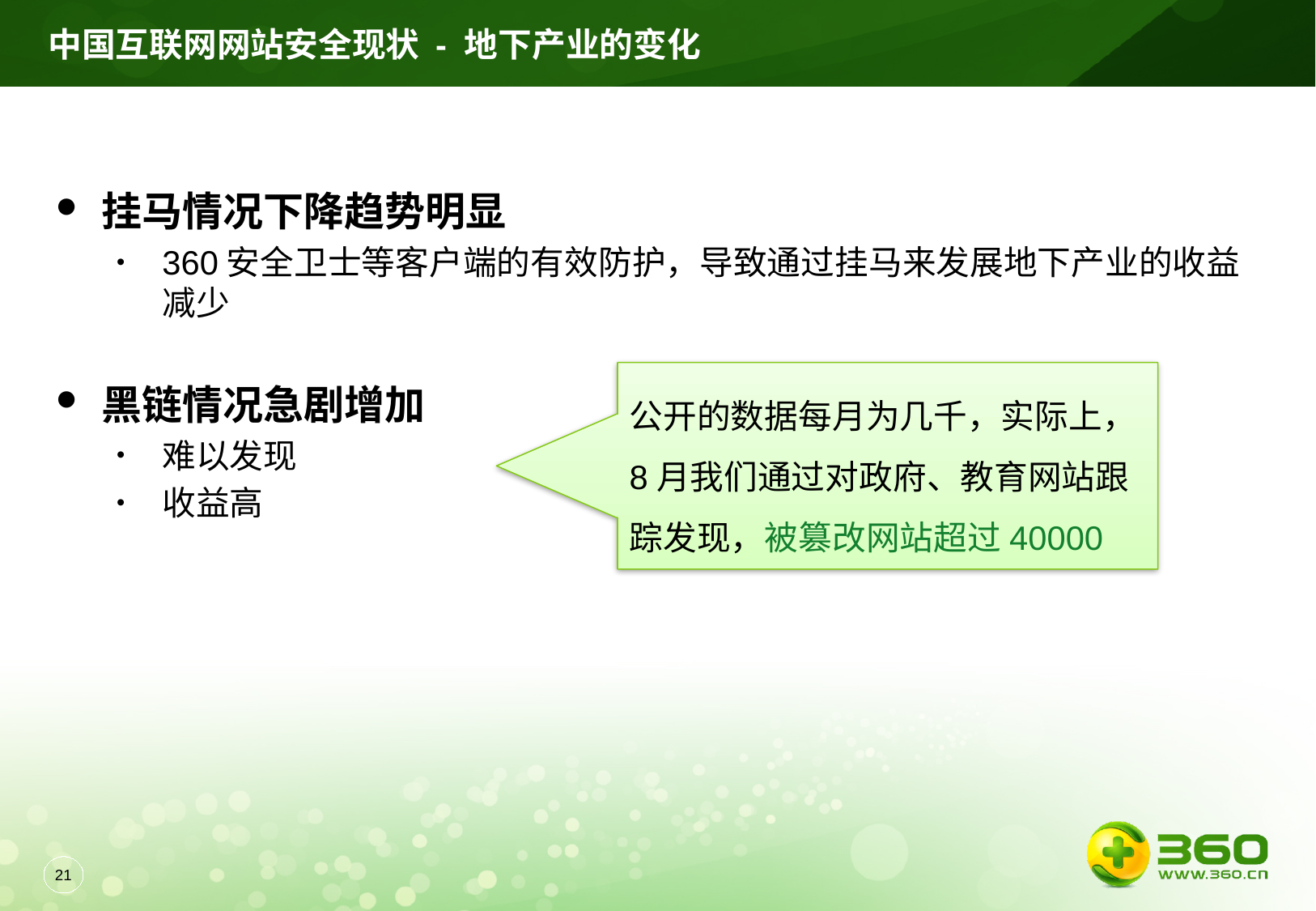

中国互联网网站安全现状 - 地下产业的变化
挂马情况下降趋势明显
360安全卫士等客户端的有效防护，导致通过挂马来发展地下产业的收益减少
黑链情况急剧增加
难以发现
收益高

公开的数据每月为几千，实际上，8月我们通过对政府、教育网站跟踪发现，被篡改网站超过40000
21